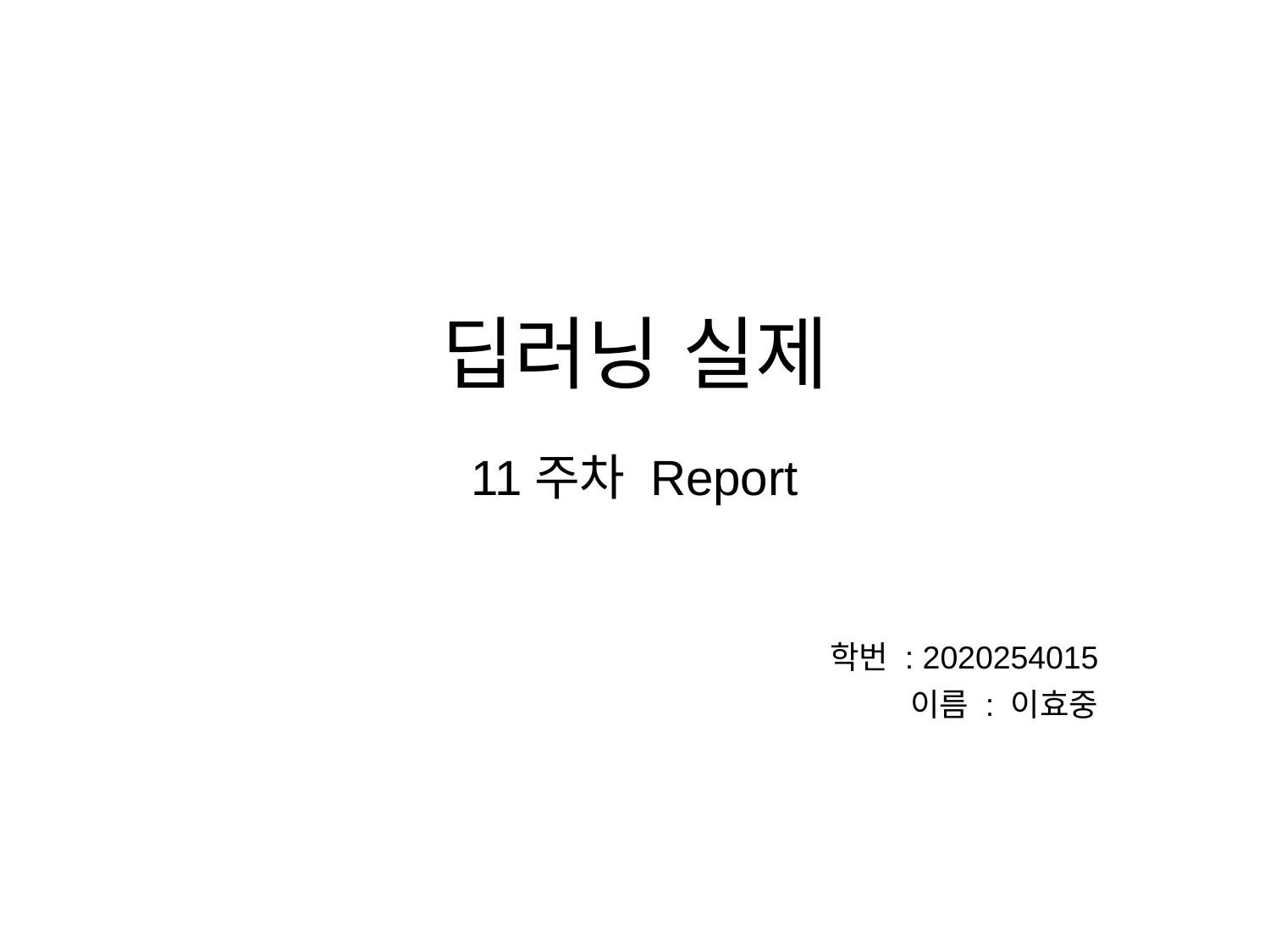

# 딥러닝 실제 11주차 Report
학번 : 2020254015
이름 : 이효중